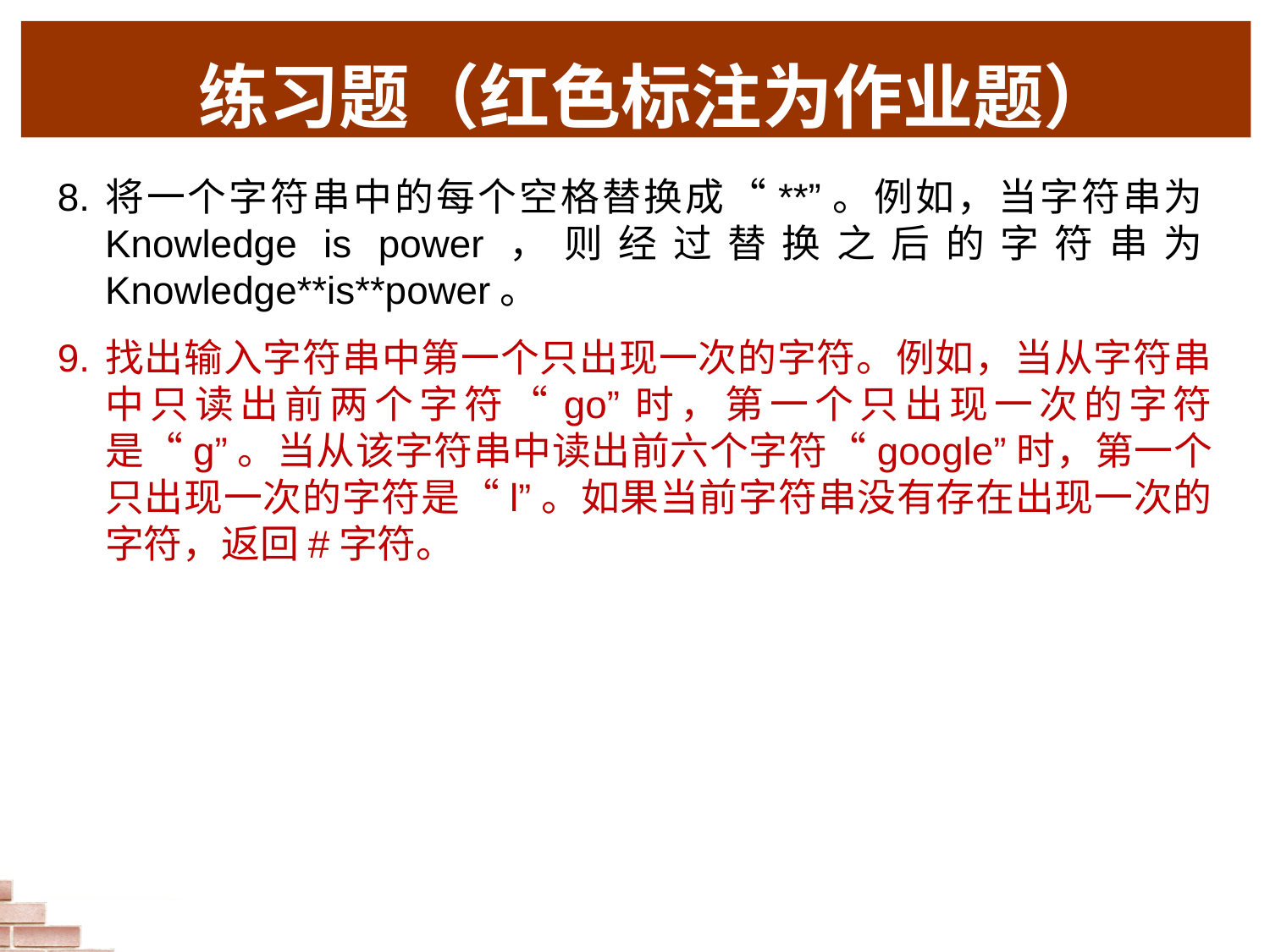

# 练习题（红色标注为作业题）
将一个字符串中的每个空格替换成“**”。例如，当字符串为Knowledge is power，则经过替换之后的字符串为Knowledge**is**power。
找出输入字符串中第一个只出现一次的字符。例如，当从字符串中只读出前两个字符“go”时，第一个只出现一次的字符是“g”。当从该字符串中读出前六个字符“google”时，第一个只出现一次的字符是“l”。如果当前字符串没有存在出现一次的字符，返回#字符。